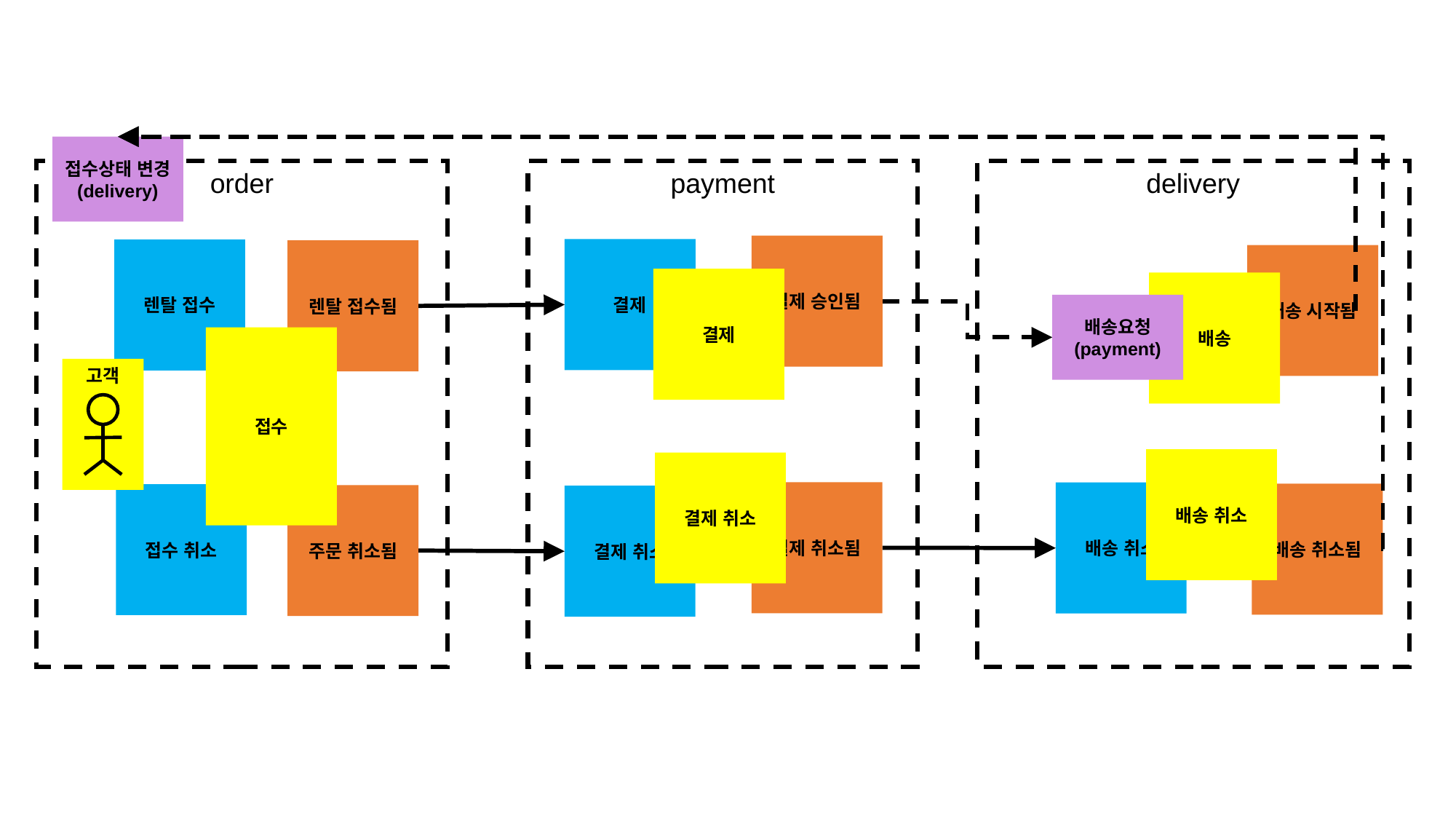

접수상태 변경 (delivery)
order
payment
delivery
결제 승인됨
결제
렌탈 접수
렌탈 접수됨
배송 시작됨
결제
배송
배송요청
(payment)
접수
고객

배송 취소
결제 취소
결제 취소됨
배송 취소
배송 취소됨
접수 취소
주문 취소됨
결제 취소